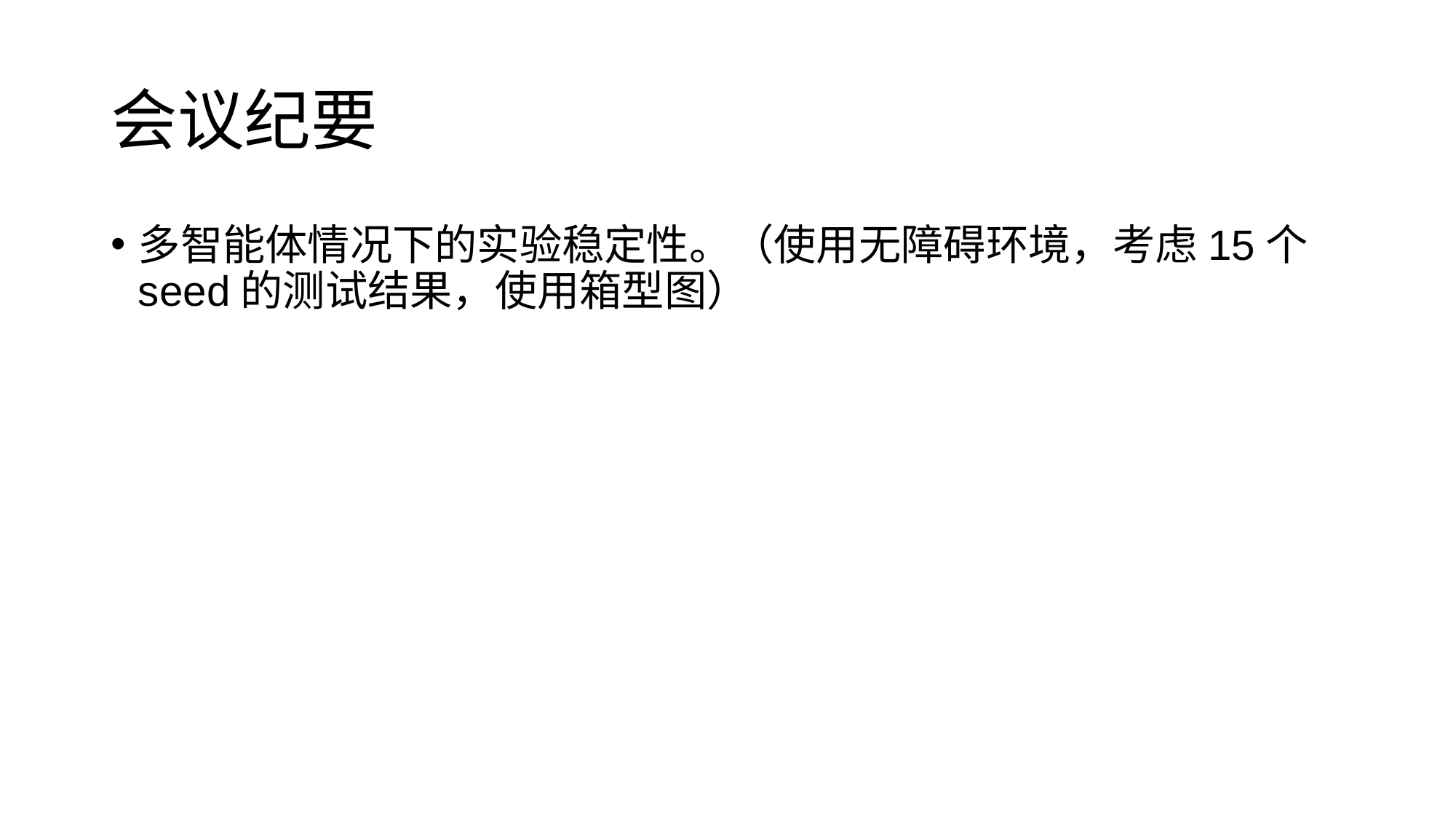

# 会议纪要
多智能体情况下的实验稳定性。（使用无障碍环境，考虑15个seed的测试结果，使用箱型图）